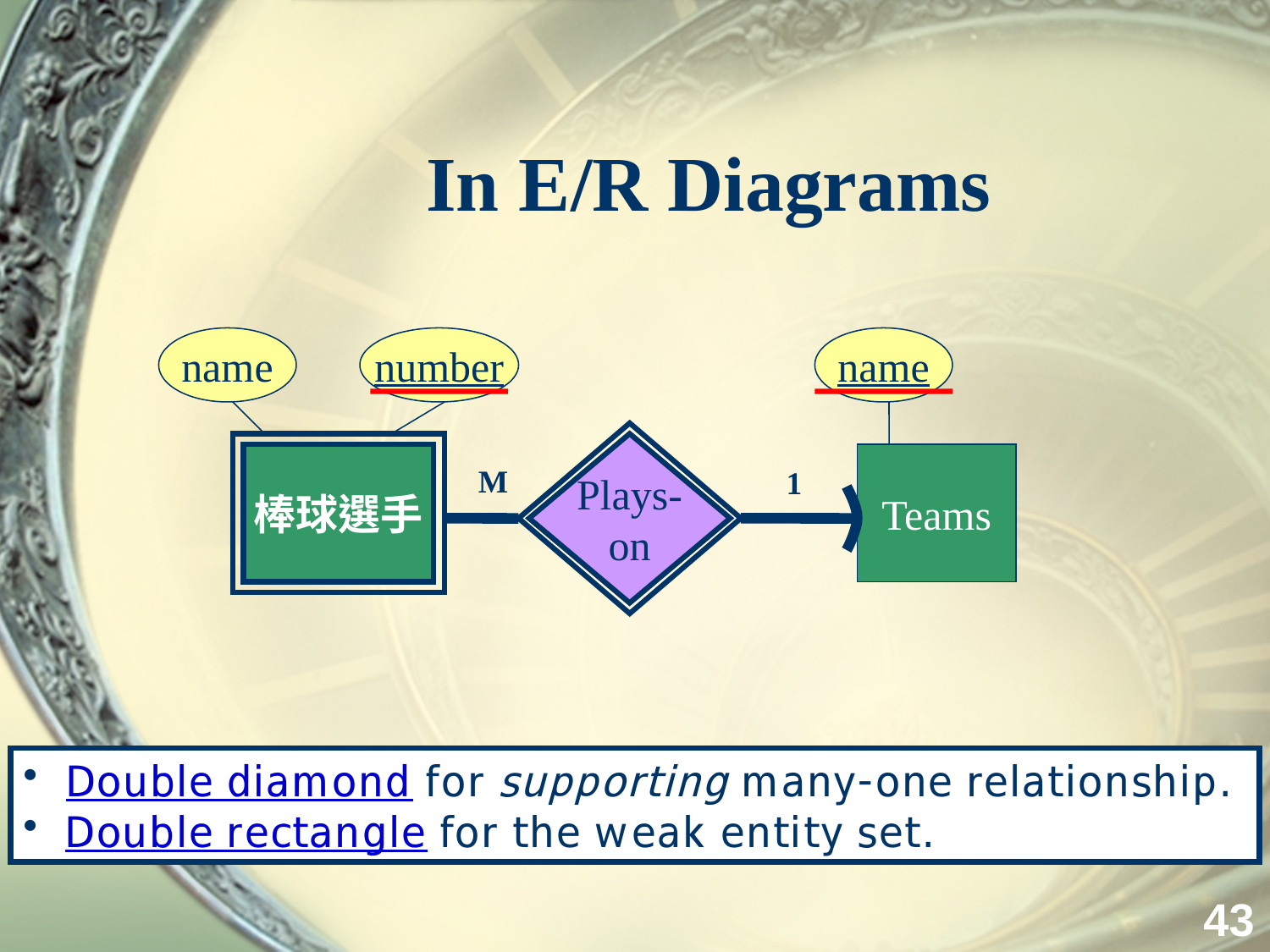

# In E/R Diagrams
name
number
name

Plays-
on
棒球選手
Teams
M
1

 Double diamond for supporting many-one relationship.
 Double rectangle for the weak entity set.
43